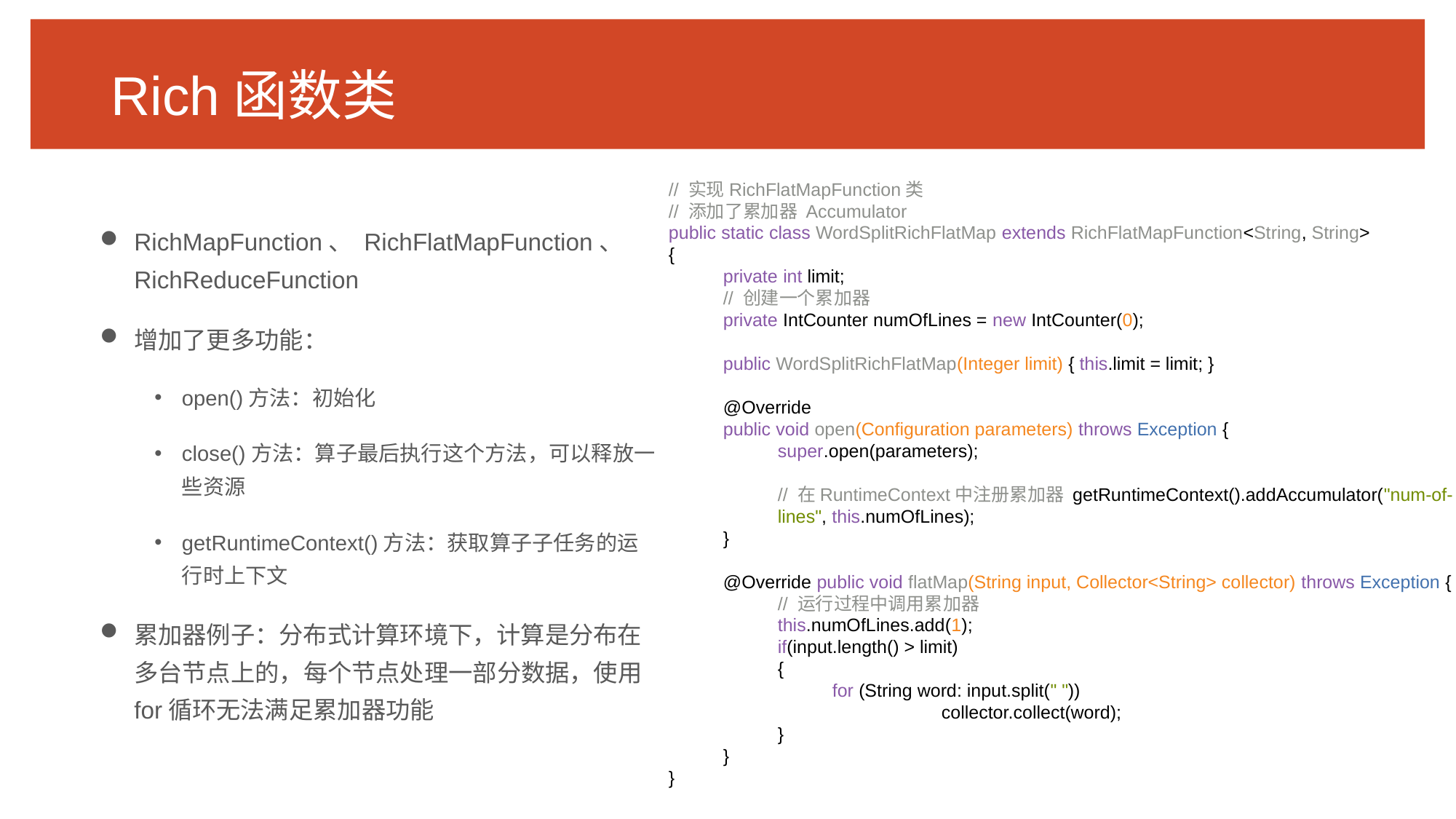

# Rich函数类
// 实现RichFlatMapFunction类
// 添加了累加器 Accumulator
public static class WordSplitRichFlatMap extends RichFlatMapFunction<String, String>
{
private int limit;
// 创建一个累加器
private IntCounter numOfLines = new IntCounter(0);

public WordSplitRichFlatMap(Integer limit) { this.limit = limit; }

@Override
public void open(Configuration parameters) throws Exception {
super.open(parameters);

// 在RuntimeContext中注册累加器 getRuntimeContext().addAccumulator("num-of-lines", this.numOfLines);
}

@Override public void flatMap(String input, Collector<String> collector) throws Exception {
// 运行过程中调用累加器
this.numOfLines.add(1);
if(input.length() > limit)
{
for (String word: input.split(" "))
	collector.collect(word);
}
}
}
RichMapFunction、 RichFlatMapFunction、 RichReduceFunction
增加了更多功能：
open()方法：初始化
close()方法：算子最后执行这个方法，可以释放一些资源
getRuntimeContext()方法：获取算子子任务的运行时上下文
累加器例子：分布式计算环境下，计算是分布在多台节点上的，每个节点处理一部分数据，使用for循环无法满足累加器功能